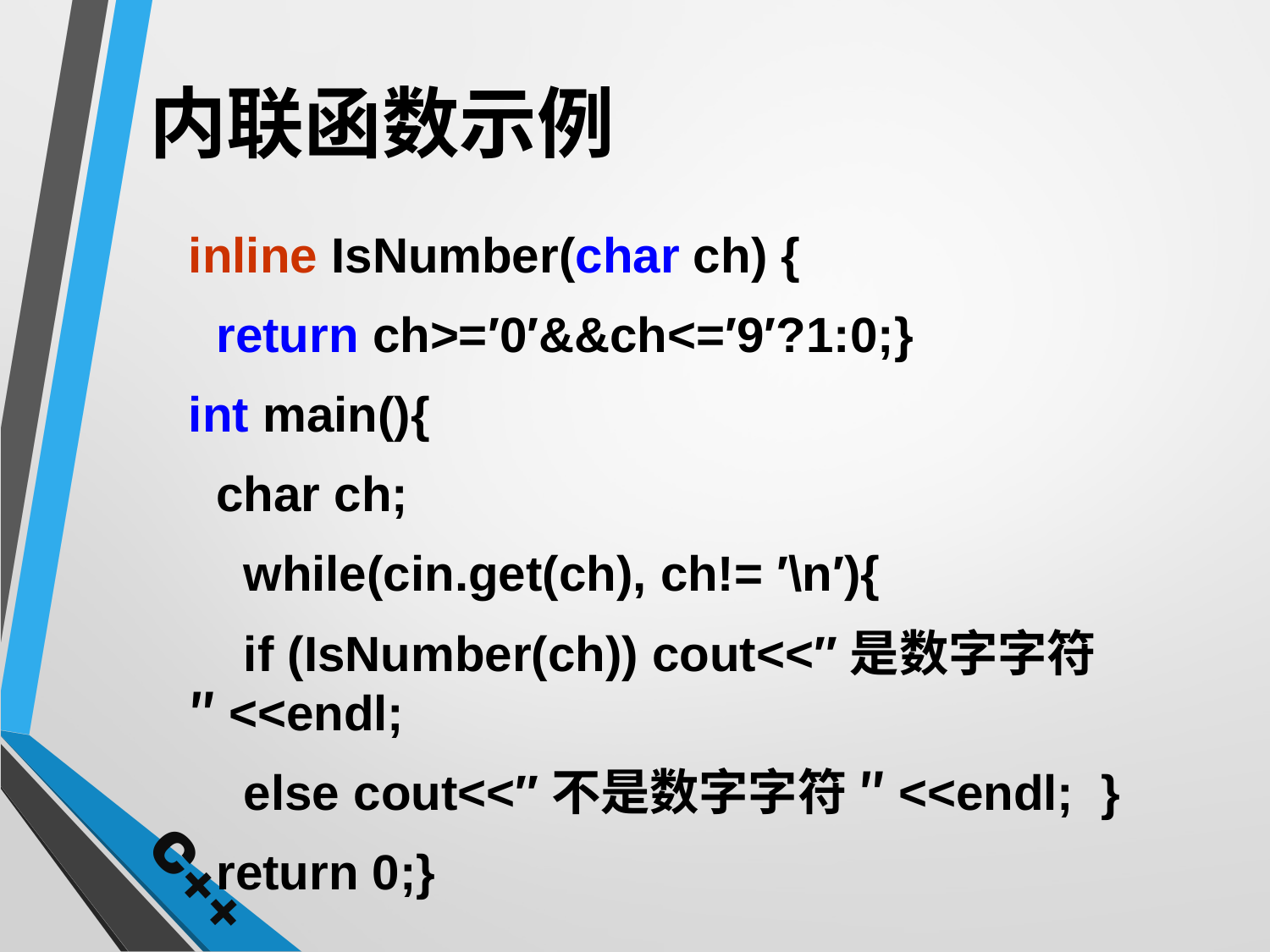

# 内联函数示例
	inline IsNumber(char ch) {
	  return ch>=′0′&&ch<=′9′?1:0;}
	int main(){
	  char ch;
	    while(cin.get(ch), ch!= ′\n′){
	    if (IsNumber(ch)) cout<<″是数字字符 ″<<endl;
	    else cout<<″不是数字字符 ″<<endl;  }
	  return 0;}